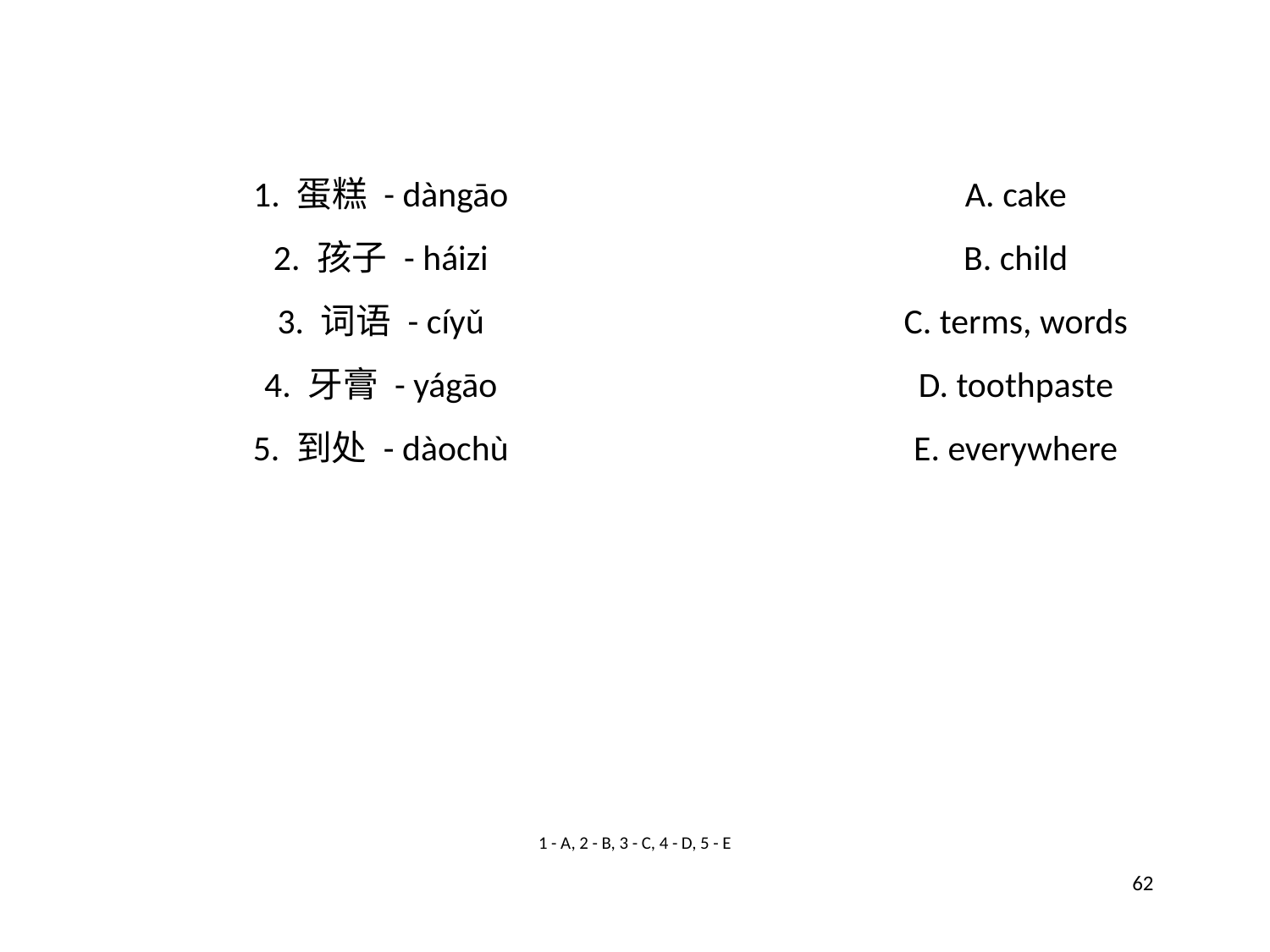

1. 蛋糕 - dàngāo

A. cake

2. 孩子 - háizi

B. child

3. 词语 - cíyǔ

C. terms, words

4. 牙膏 - yágāo

D. toothpaste

5. 到处 - dàochù

E. everywhere
1 - A, 2 - B, 3 - C, 4 - D, 5 - E

62